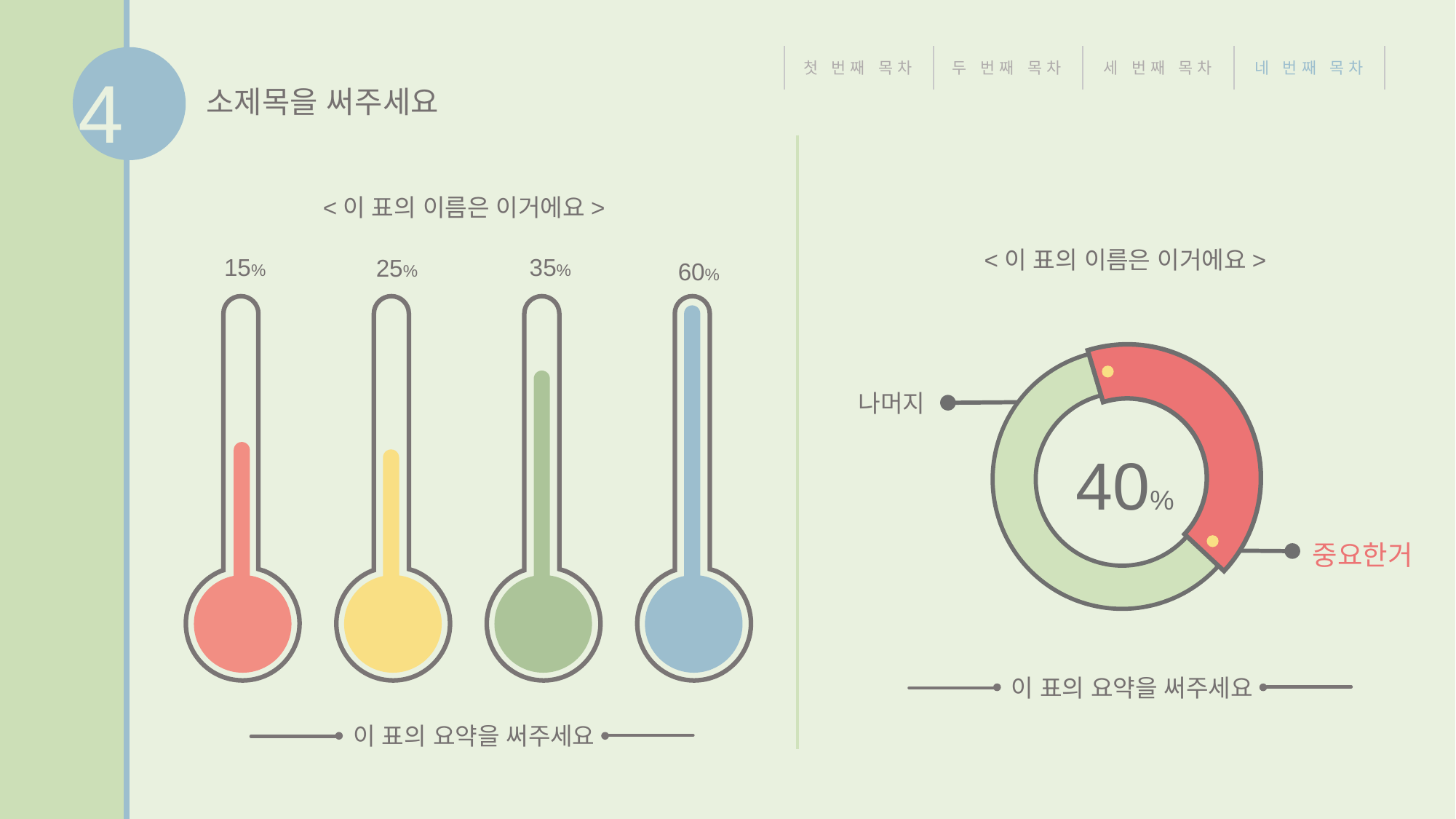

4
첫 번째 목차
두 번째 목차
세 번째 목차
네 번째 목차
소제목을 써주세요
<이 표의 이름은 이거에요>
<이 표의 이름은 이거에요>
15%
35%
25%
60%

나머지

40%

중요한거

이 표의 요약을 써주세요

이 표의 요약을 써주세요